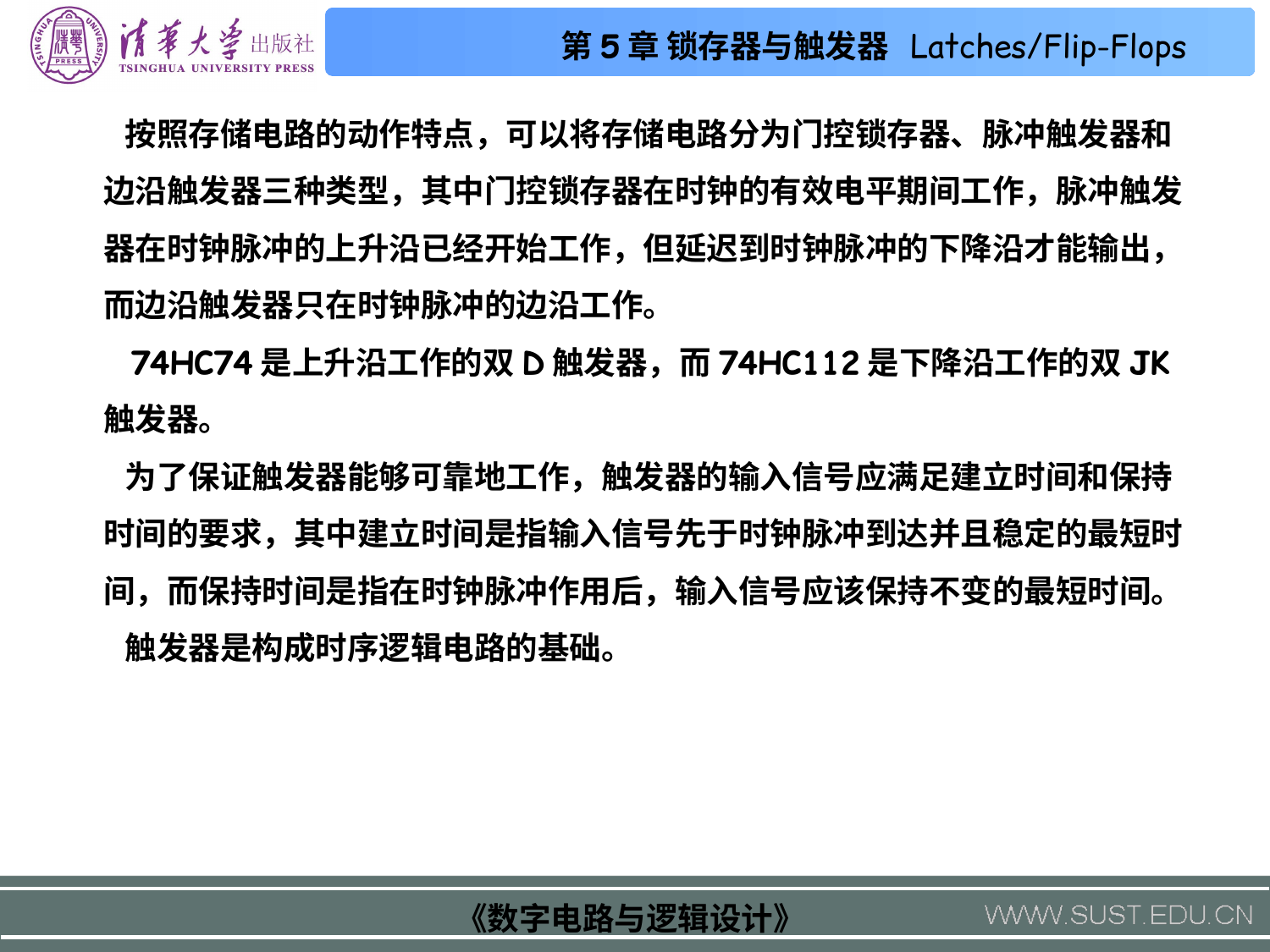

按照存储电路的动作特点，可以将存储电路分为门控锁存器、脉冲触发器和边沿触发器三种类型，其中门控锁存器在时钟的有效电平期间工作，脉冲触发器在时钟脉冲的上升沿已经开始工作，但延迟到时钟脉冲的下降沿才能输出，而边沿触发器只在时钟脉冲的边沿工作。
  74HC74是上升沿工作的双D触发器，而74HC112是下降沿工作的双JK触发器。
  为了保证触发器能够可靠地工作，触发器的输入信号应满足建立时间和保持时间的要求，其中建立时间是指输入信号先于时钟脉冲到达并且稳定的最短时间，而保持时间是指在时钟脉冲作用后，输入信号应该保持不变的最短时间。
  触发器是构成时序逻辑电路的基础。